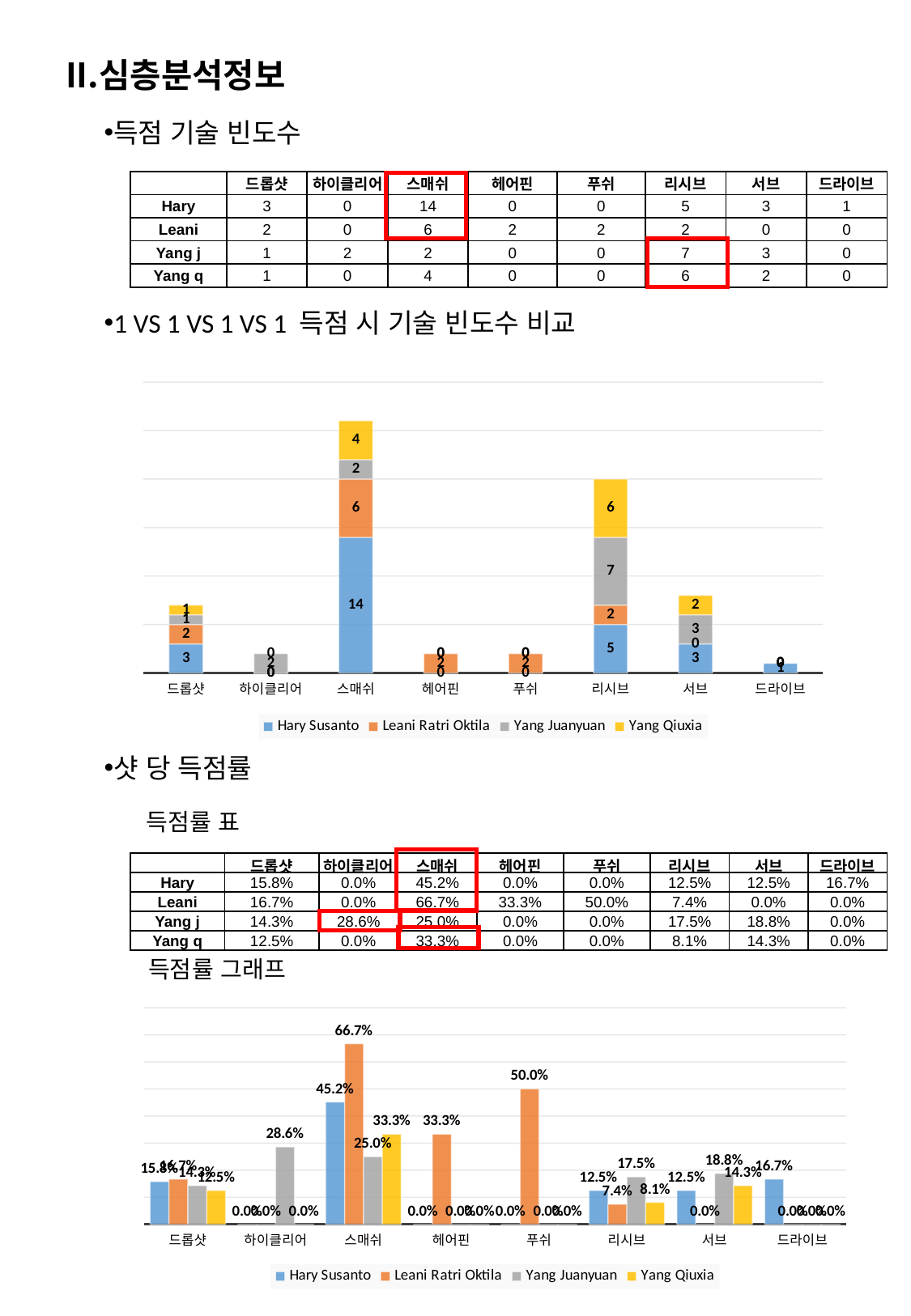

심층분석정보
득점 기술 빈도수
|  | 드롭샷 | 하이클리어 | 스매쉬 | 헤어핀 | 푸쉬 | 리시브 | 서브 | 드라이브 |
| --- | --- | --- | --- | --- | --- | --- | --- | --- |
| Hary | 3 | 0 | 14 | 0 | 0 | 5 | 3 | 1 |
| Leani | 2 | 0 | 6 | 2 | 2 | 2 | 0 | 0 |
| Yang j | 1 | 2 | 2 | 0 | 0 | 7 | 3 | 0 |
| Yang q | 1 | 0 | 4 | 0 | 0 | 6 | 2 | 0 |

1 VS 1 VS 1 VS 1 득점 시 기술 빈도수 비교

### Chart

| Category | Hary Susanto | Leani Ratri Oktila | Yang Juanyuan | Yang Qiuxia |
|---|---|---|---|---|
| 드롭샷 | 3.0 | 2.0 | 1.0 | 1.0 |
| 하이클리어 | 0.0 | 0.0 | 2.0 | 0.0 |
| 스매쉬 | 14.0 | 6.0 | 2.0 | 4.0 |
| 헤어핀 | 0.0 | 2.0 | 0.0 | 0.0 |
| 푸쉬 | 0.0 | 2.0 | 0.0 | 0.0 |
| 리시브 | 5.0 | 2.0 | 7.0 | 6.0 |
| 서브 | 3.0 | 0.0 | 3.0 | 2.0 |
| 드라이브 | 1.0 | 0.0 | 0.0 | 0.0 |
샷 당 득점률
득점률 표

|  | 드롭샷 | 하이클리어 | 스매쉬 | 헤어핀 | 푸쉬 | 리시브 | 서브 | 드라이브 |
| --- | --- | --- | --- | --- | --- | --- | --- | --- |
| Hary | 15.8% | 0.0% | 45.2% | 0.0% | 0.0% | 12.5% | 12.5% | 16.7% |
| Leani | 16.7% | 0.0% | 66.7% | 33.3% | 50.0% | 7.4% | 0.0% | 0.0% |
| Yang j | 14.3% | 28.6% | 25.0% | 0.0% | 0.0% | 17.5% | 18.8% | 0.0% |
| Yang q | 12.5% | 0.0% | 33.3% | 0.0% | 0.0% | 8.1% | 14.3% | 0.0% |

득점률 그래프

### Chart

| Category | Hary Susanto | Leani Ratri Oktila | Yang Juanyuan | Yang Qiuxia |
|---|---|---|---|---|
| 드롭샷 | 0.15789473684210525 | 0.16666666666666666 | 0.14285714285714285 | 0.125 |
| 하이클리어 | 0.0 | 0.0 | 0.2857142857142857 | 0.0 |
| 스매쉬 | 0.45161290322580644 | 0.6666666666666666 | 0.25 | 0.3333333333333333 |
| 헤어핀 | 0.0 | 0.3333333333333333 | 0.0 | 0.0 |
| 푸쉬 | 0.0 | 0.5 | 0.0 | 0.0 |
| 리시브 | 0.125 | 0.07407407407407407 | 0.175 | 0.08108108108108109 |
| 서브 | 0.125 | 0.0 | 0.1875 | 0.14285714285714285 |
| 드라이브 | 0.16666666666666666 | 0.0 | 0.0 | 0.0 |